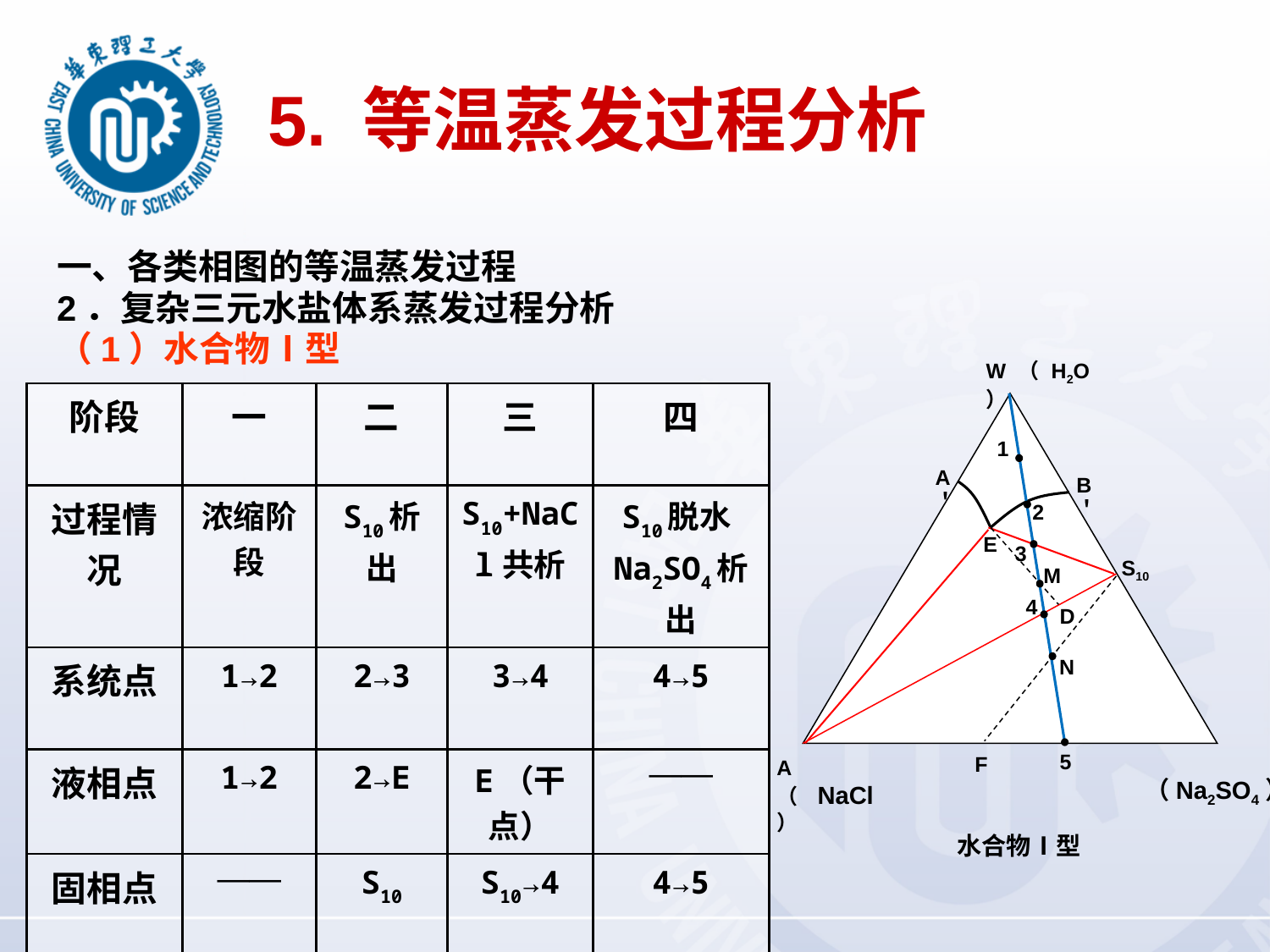

5. 等温蒸发过程分析
一、各类相图的等温蒸发过程
2．复杂三元水盐体系蒸发过程分析
（1）水合物Ⅰ型
W（H2O）
| 阶段 | 一 | 二 | 三 | 四 |
| --- | --- | --- | --- | --- |
| 过程情况 | 浓缩阶段 | S10析出 | S10+NaCl共析 | S10脱水Na2SO4析出 |
| 系统点 | 1→2 | 2→3 | 3→4 | 4→5 |
| 液相点 | 1→2 | 2→E | E（干点） | —— |
| 固相点 | —— | S10 | S10→4 | 4→5 |

1

A＇
B＇

2

E

3

S10
M

4
D

N

5
             B （Na2SO4）

F
A （NaCl）

水合物Ⅰ型